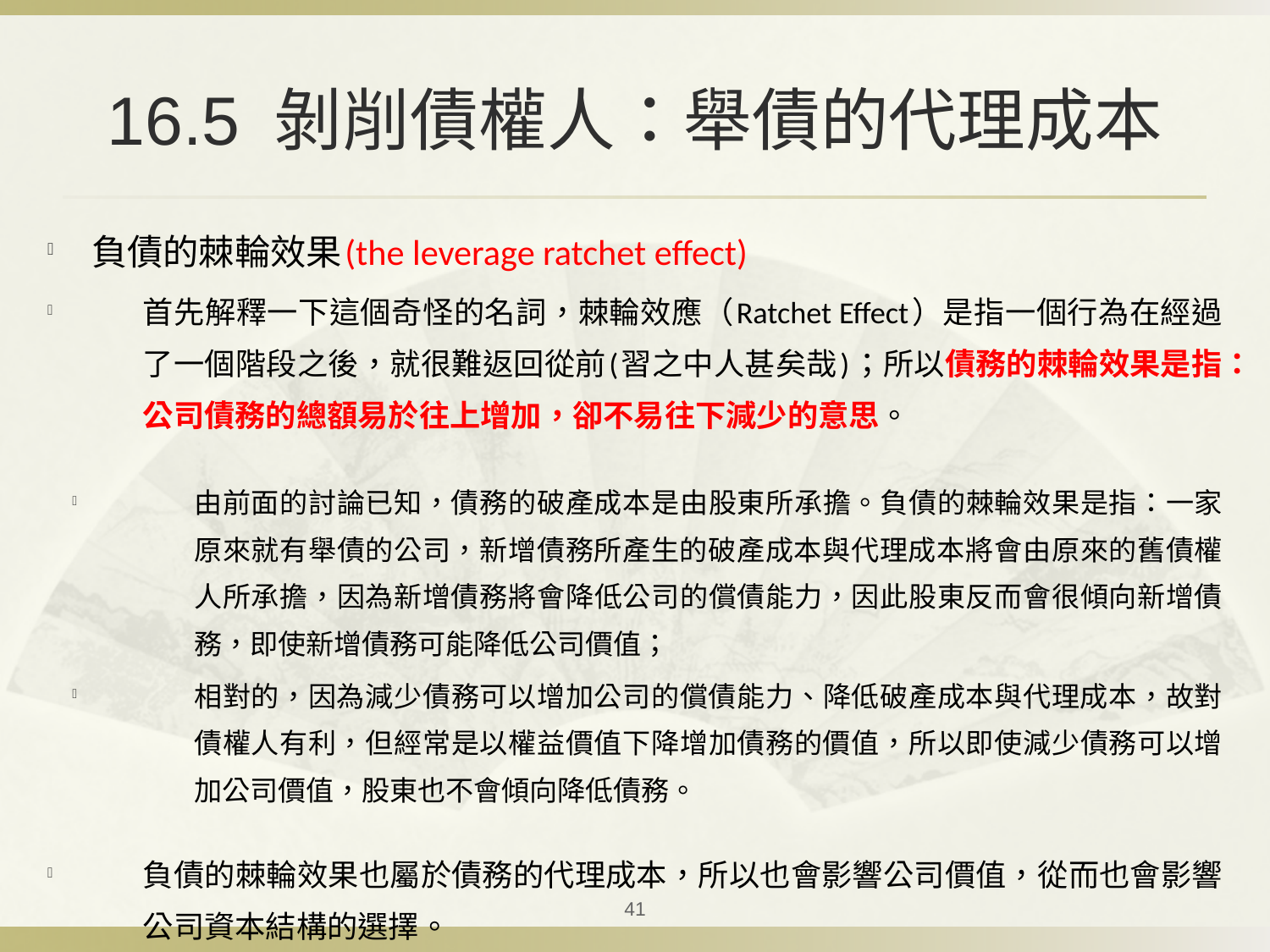

# 16.5 剝削債權人：舉債的代理成本
負債的棘輪效果(the leverage ratchet effect)
首先解釋一下這個奇怪的名詞，棘輪效應（Ratchet Effect）是指一個行為在經過了一個階段之後，就很難返回從前(習之中人甚矣哉)；所以債務的棘輪效果是指：公司債務的總額易於往上增加，卻不易往下減少的意思。

由前面的討論已知，債務的破產成本是由股東所承擔。負債的棘輪效果是指：一家原來就有舉債的公司，新增債務所產生的破產成本與代理成本將會由原來的舊債權人所承擔，因為新增債務將會降低公司的償債能力，因此股東反而會很傾向新增債務，即使新增債務可能降低公司價值；
相對的，因為減少債務可以增加公司的償債能力、降低破產成本與代理成本，故對債權人有利，但經常是以權益價值下降增加債務的價值，所以即使減少債務可以增加公司價值，股東也不會傾向降低債務。

負債的棘輪效果也屬於債務的代理成本，所以也會影響公司價值，從而也會影響公司資本結構的選擇。

41